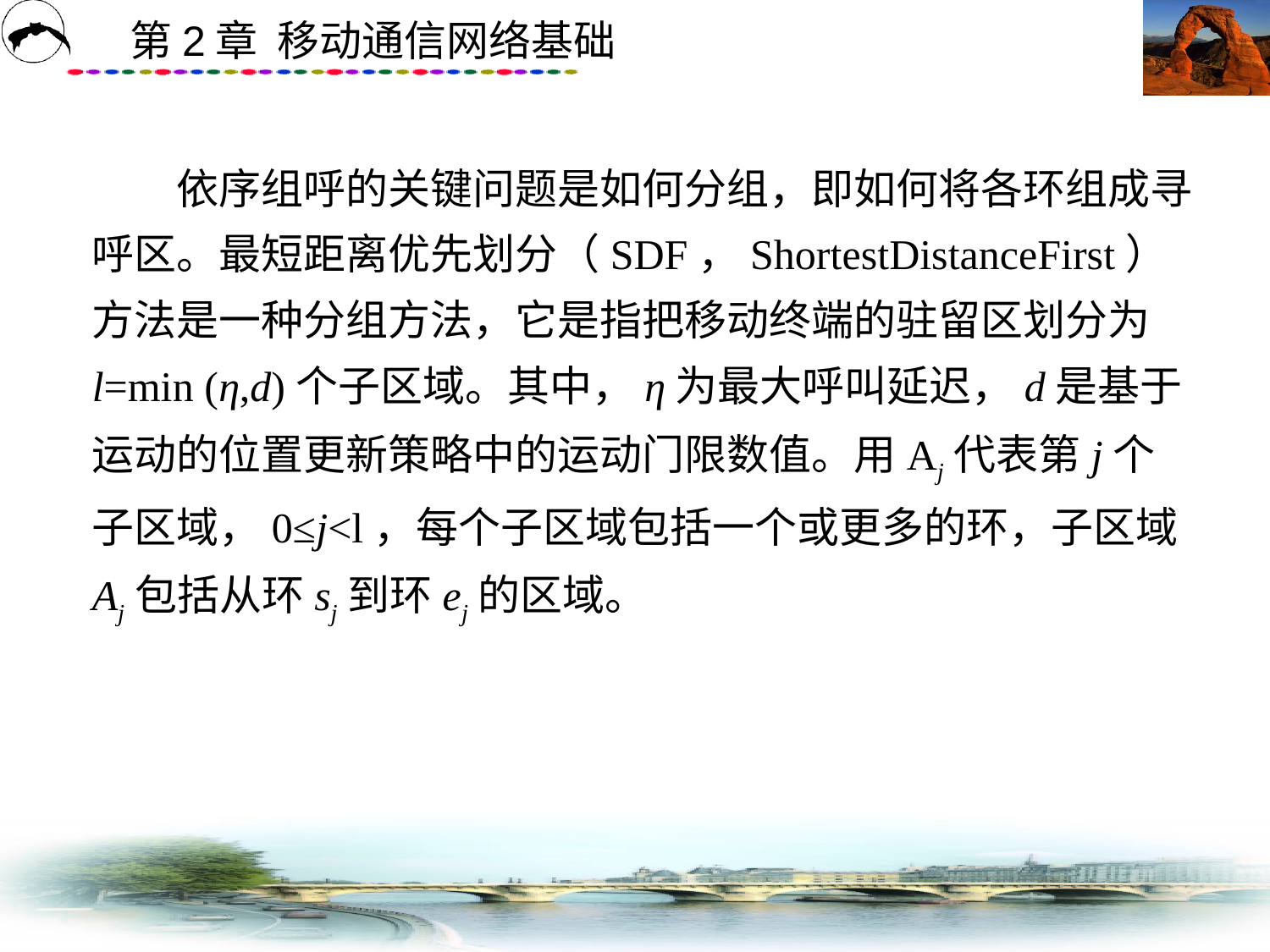

# 依序组呼的关键问题是如何分组，即如何将各环组成寻呼区。最短距离优先划分（SDF，ShortestDistanceFirst）方法是一种分组方法，它是指把移动终端的驻留区划分为l=min (η,d)个子区域。其中，η为最大呼叫延迟，d是基于运动的位置更新策略中的运动门限数值。用Aj代表第j个子区域，0≤j<l，每个子区域包括一个或更多的环，子区域Aj包括从环sj到环ej的区域。